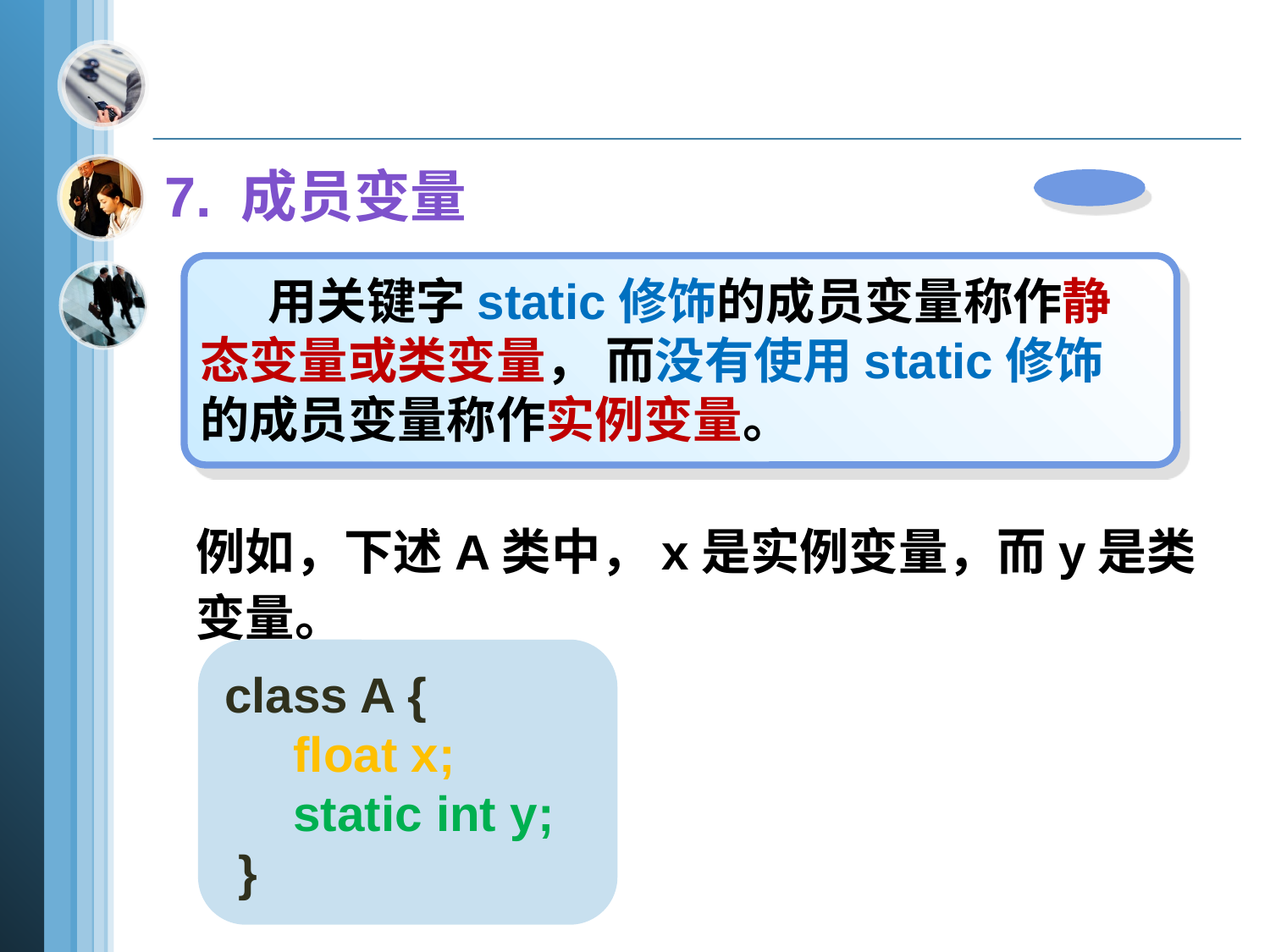

7. 成员变量

     用关键字static修饰的成员变量称作静态变量或类变量， 而没有使用static修饰的成员变量称作实例变量。
例如，下述A类中，x是实例变量，而y是类变量。
class A {
     float x;
     static int y;
 }